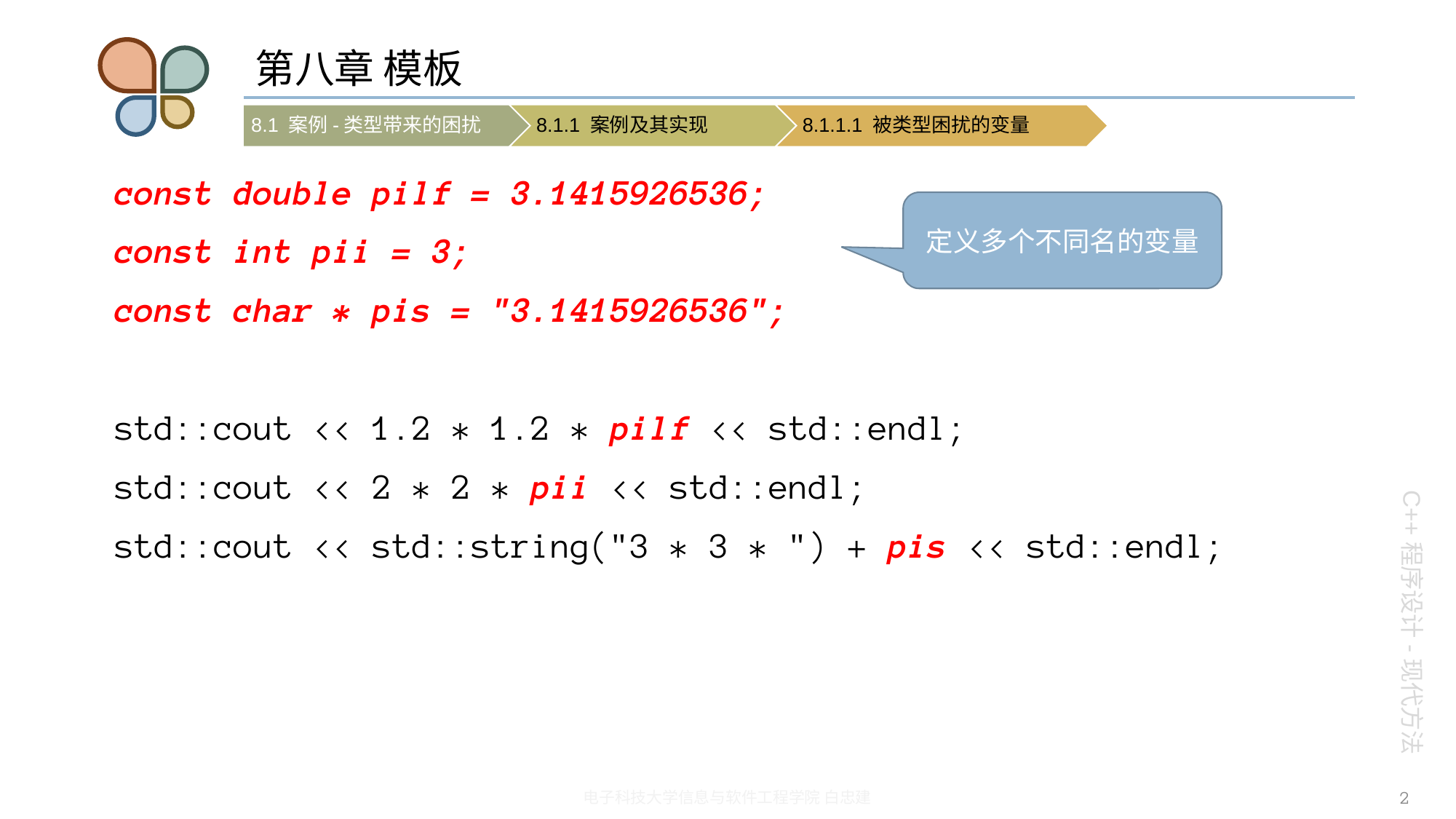

# 第八章 模板
8.1 案例-类型带来的困扰
8.1.1 案例及其实现
8.1.1.1 被类型困扰的变量
const double pilf = 3.1415926536;
const int pii = 3;
const char * pis = "3.1415926536";

std::cout << 1.2 * 1.2 * pilf << std::endl;
std::cout << 2 * 2 * pii << std::endl;
std::cout << std::string("3 * 3 * ") + pis << std::endl;
定义多个不同名的变量
2